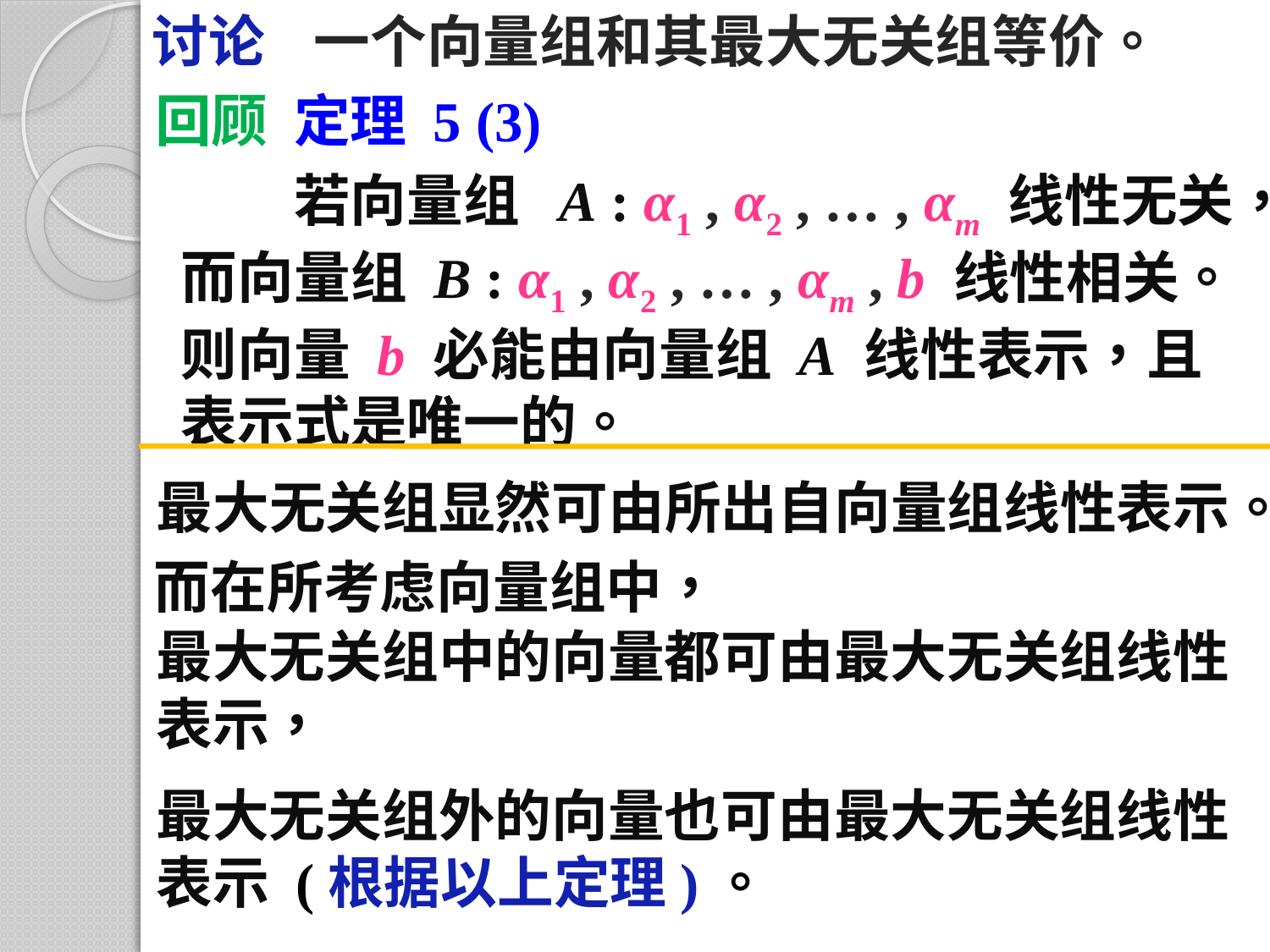

讨论
一个向量组和其最大无关组等价。
回顾  定理 5 (3)
         若向量组  A : α1 , α2 , … , αm 线性无关，而向量组 B : α1 , α2 , … , αm , b 线性相关。则向量 b 必能由向量组 A 线性表示，且表示式是唯一的。
最大无关组显然可由所出自向量组线性表示。
而在所考虑向量组中，
最大无关组中的向量都可由最大无关组线性
表示，
最大无关组外的向量也可由最大无关组线性
表示 (根据以上定理)。